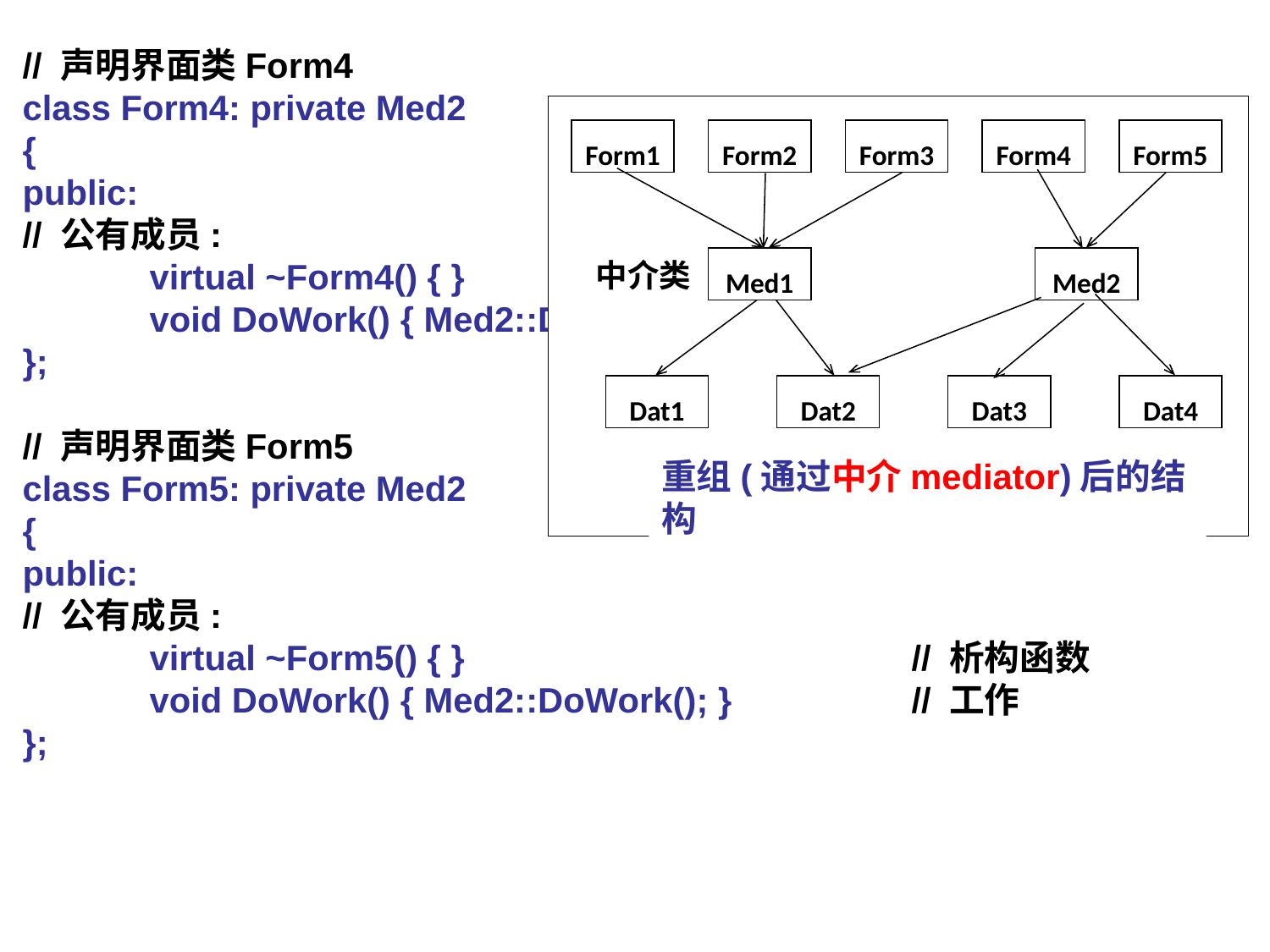

// 声明界面类Form4
class Form4: private Med2
{
public:
// 公有成员:
	virtual ~Form4() { }				// 析构函数
	void DoWork() { Med2::DoWork(); }		// 工作
};

// 声明界面类Form5
class Form5: private Med2
{
public:
// 公有成员:
	virtual ~Form5() { }				// 析构函数
	void DoWork() { Med2::DoWork(); }		// 工作
};

Form1
Form2
Form3
Form4
Form5

Med1
Med2

Dat1
Dat2
Dat3
Dat4

中介类
重组(通过中介mediator)后的结构